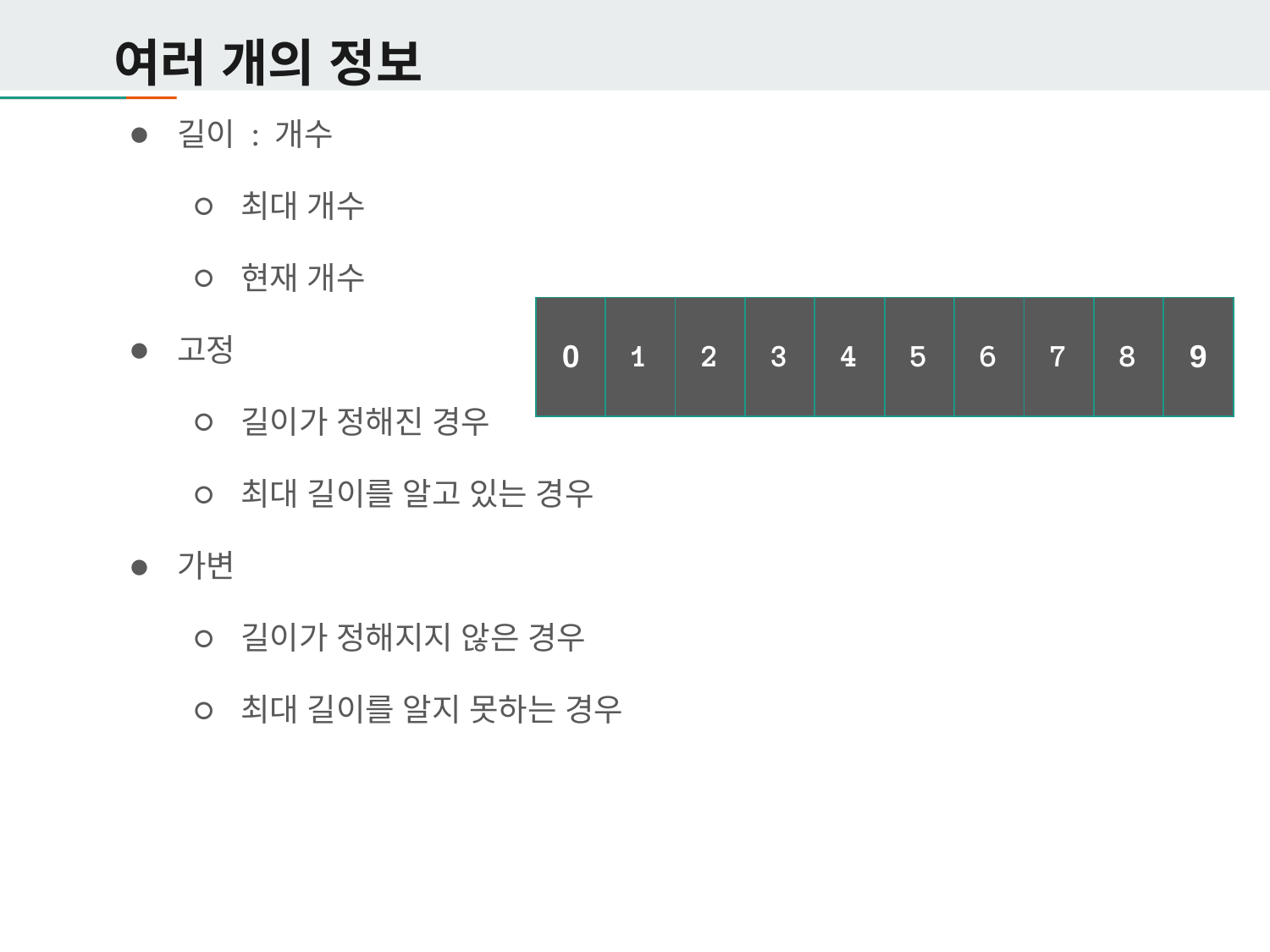

# 여러 개의 정보
길이 : 개수
최대 개수
현재 개수
고정
길이가 정해진 경우
최대 길이를 알고 있는 경우
가변
길이가 정해지지 않은 경우
최대 길이를 알지 못하는 경우
| 0 | 1 | 2 | 3 | 4 | 5 | 6 | 7 | 8 | 9 |
| --- | --- | --- | --- | --- | --- | --- | --- | --- | --- |